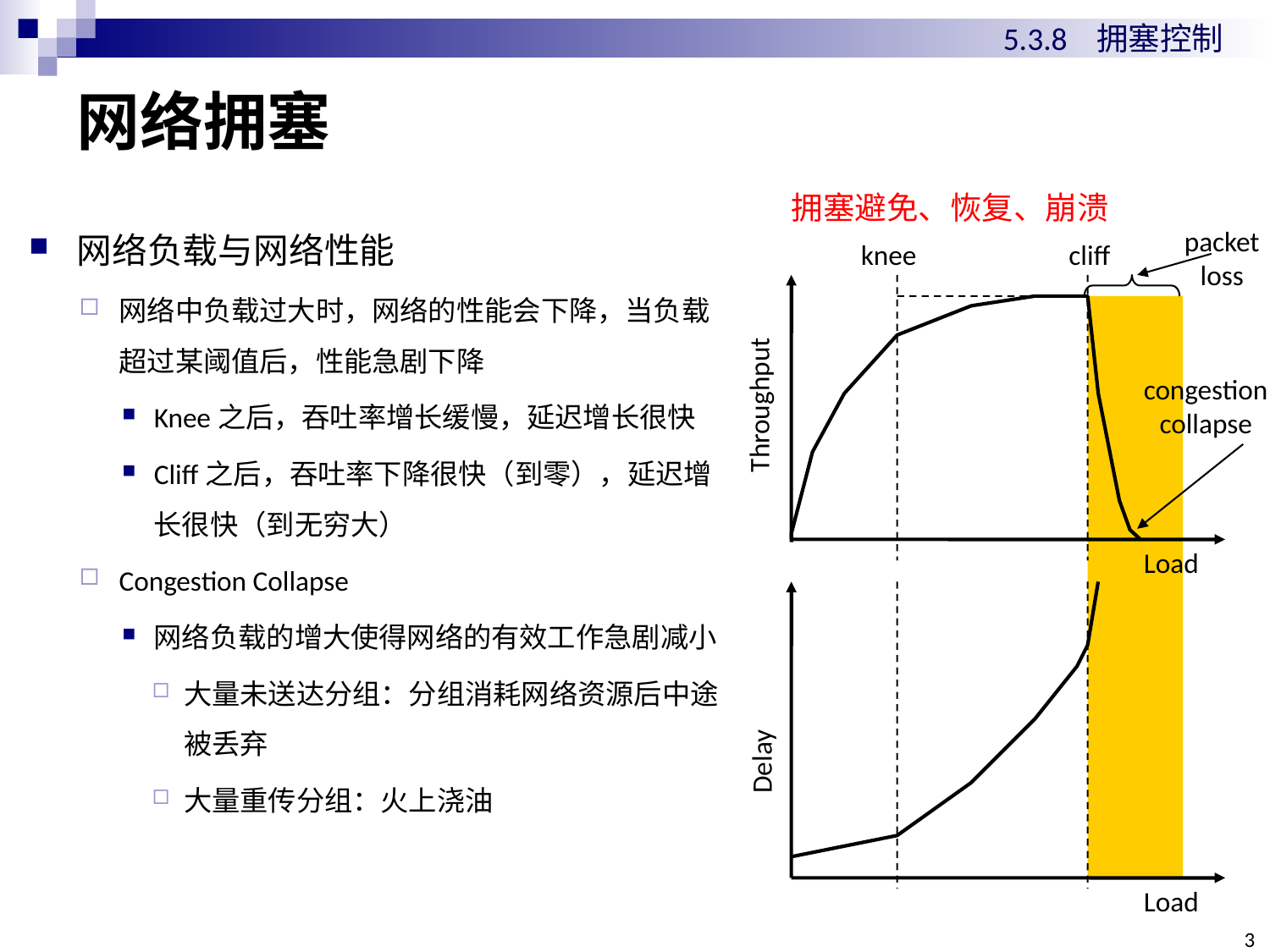

5.3.8   拥塞控制
# 网络拥塞
拥塞避免、恢复、崩溃
网络负载与网络性能
网络中负载过大时，网络的性能会下降，当负载超过某阈值后，性能急剧下降
Knee之后，吞吐率增长缓慢，延迟增长很快
Cliff之后，吞吐率下降很快（到零），延迟增长很快（到无穷大）
Congestion Collapse
网络负载的增大使得网络的有效工作急剧减小
大量未送达分组：分组消耗网络资源后中途被丢弃
大量重传分组：火上浇油
packet
loss
knee
cliff

Throughput

Load

Delay

congestion
collapse

Load
3